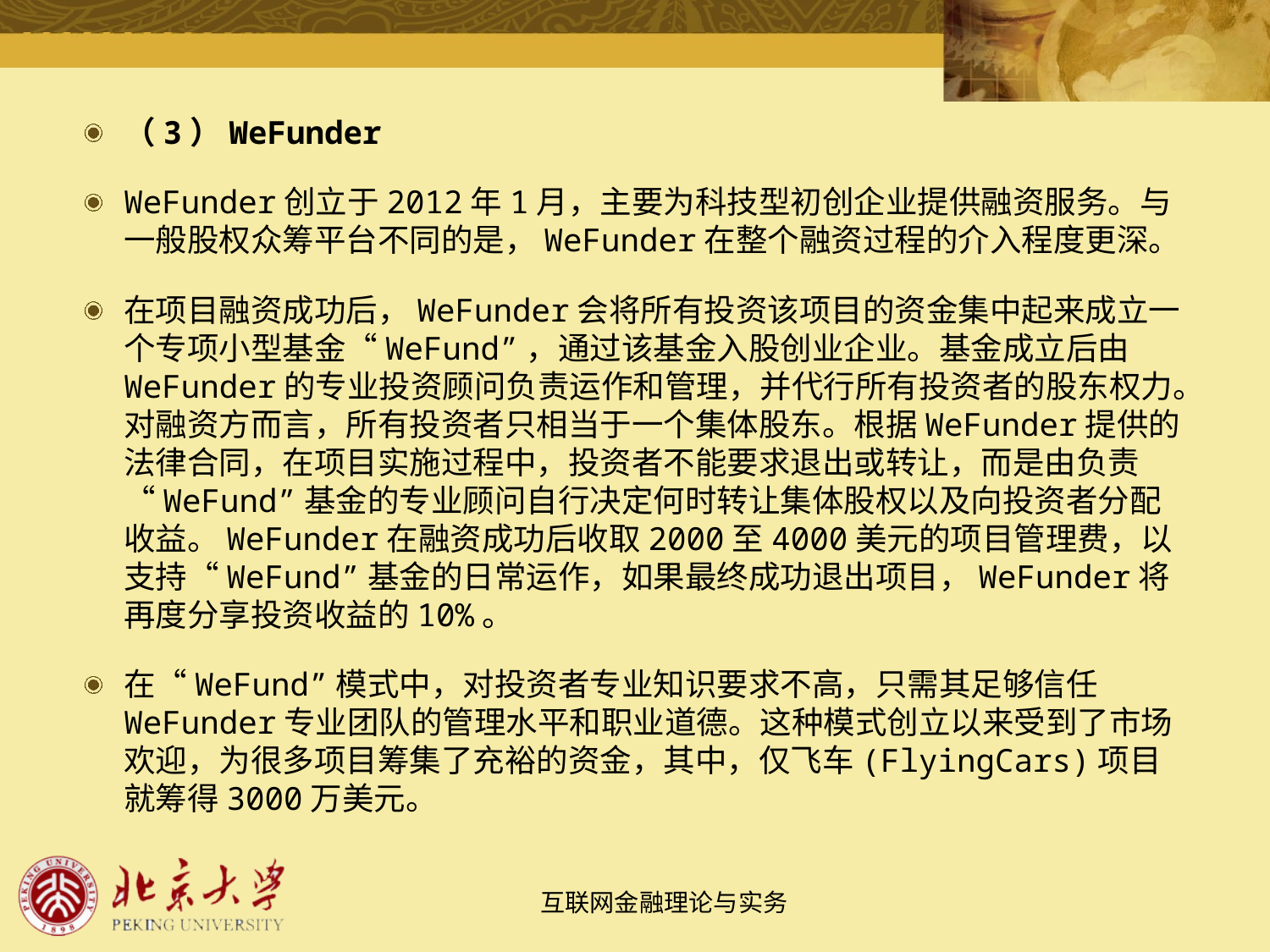

（3）WeFunder
WeFunder创立于2012年1月，主要为科技型初创企业提供融资服务。与一般股权众筹平台不同的是，WeFunder在整个融资过程的介入程度更深。
在项目融资成功后，WeFunder会将所有投资该项目的资金集中起来成立一个专项小型基金“WeFund”，通过该基金入股创业企业。基金成立后由WeFunder的专业投资顾问负责运作和管理，并代行所有投资者的股东权力。对融资方而言，所有投资者只相当于一个集体股东。根据WeFunder提供的法律合同，在项目实施过程中，投资者不能要求退出或转让，而是由负责“WeFund”基金的专业顾问自行决定何时转让集体股权以及向投资者分配收益。WeFunder在融资成功后收取2000至4000美元的项目管理费，以支持“WeFund”基金的日常运作，如果最终成功退出项目，WeFunder将再度分享投资收益的10%。
在“WeFund”模式中，对投资者专业知识要求不高，只需其足够信任WeFunder专业团队的管理水平和职业道德。这种模式创立以来受到了市场欢迎，为很多项目筹集了充裕的资金，其中，仅飞车(FlyingCars)项目就筹得3000万美元。